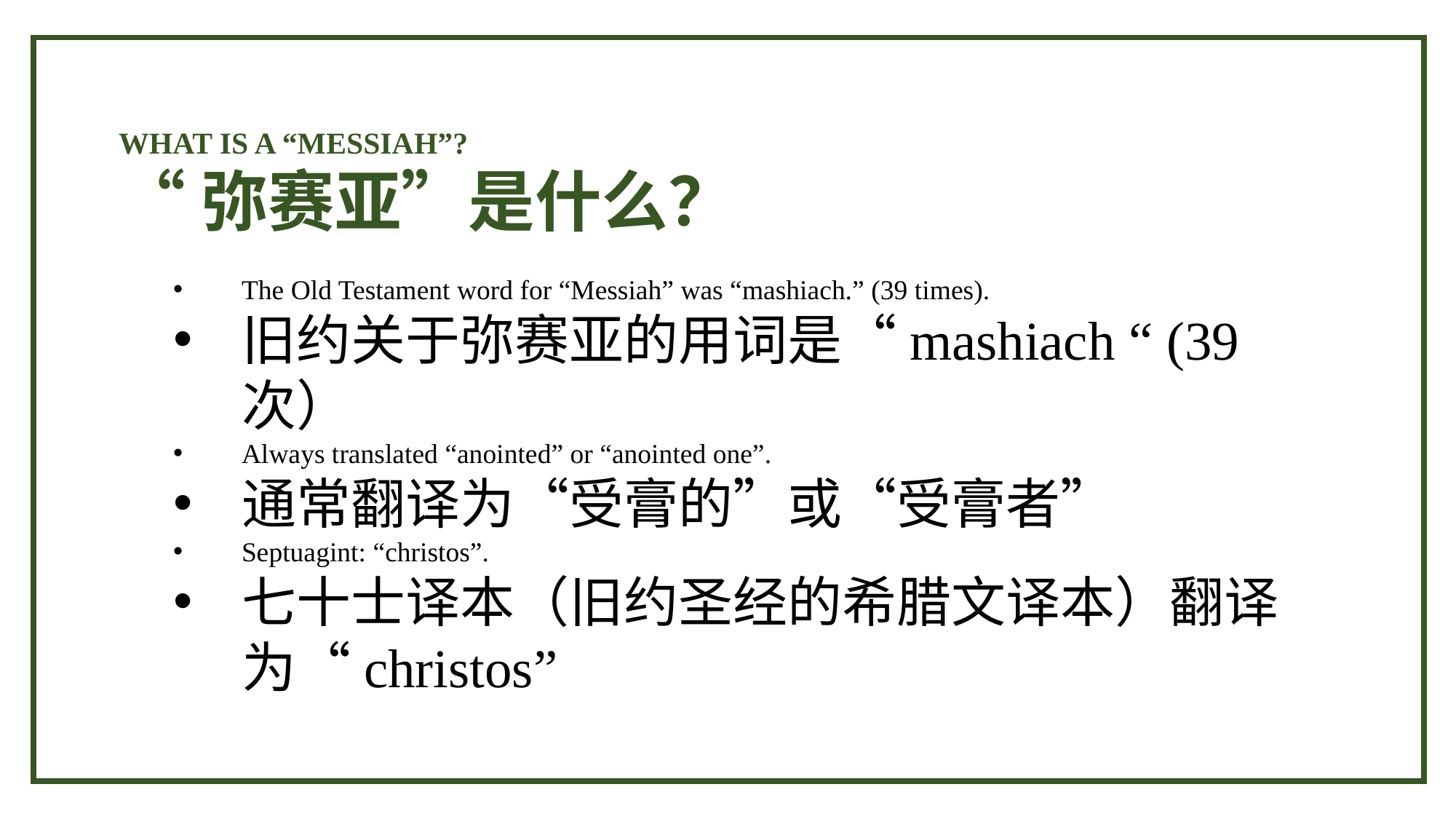

WHAT IS A “MESSIAH”?
“弥赛亚”是什么？

The Old Testament word for “Messiah” was “mashiach.” (39 times).
旧约关于弥赛亚的用词是“mashiach “ (39次）
Always translated “anointed” or “anointed one”.
通常翻译为“受膏的”或“受膏者”
Septuagint: “christos”.
七十士译本（旧约圣经的希腊文译本）翻译为“christos”